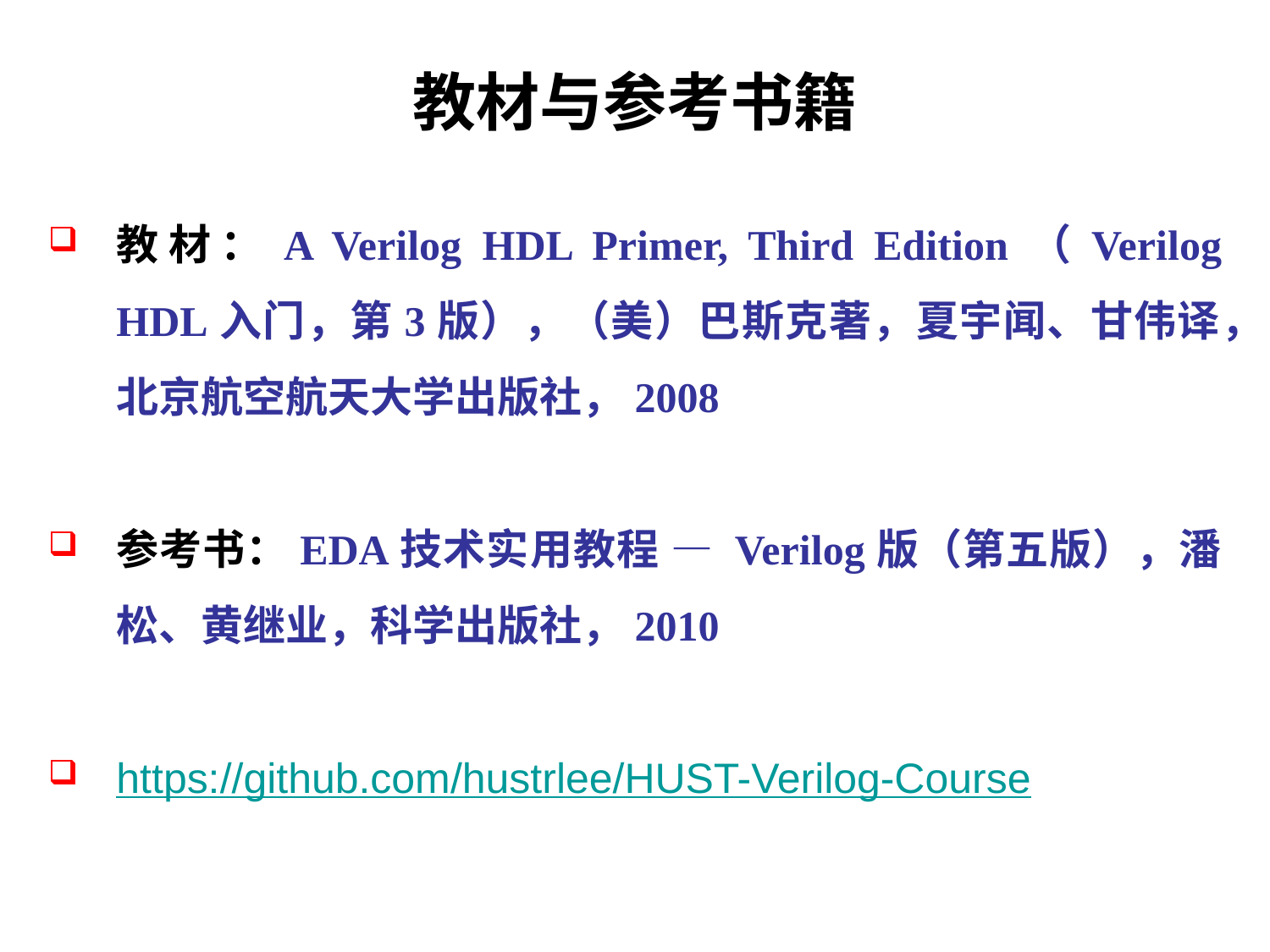

教材与参考书籍
教材：A Verilog HDL Primer, Third Edition（Verilog HDL入门，第3版），（美）巴斯克著，夏宇闻、甘伟译，北京航空航天大学出版社，2008

参考书：EDA技术实用教程 — Verilog版（第五版），潘松、黄继业，科学出版社，2010

https://github.com/hustrlee/HUST-Verilog-Course
2